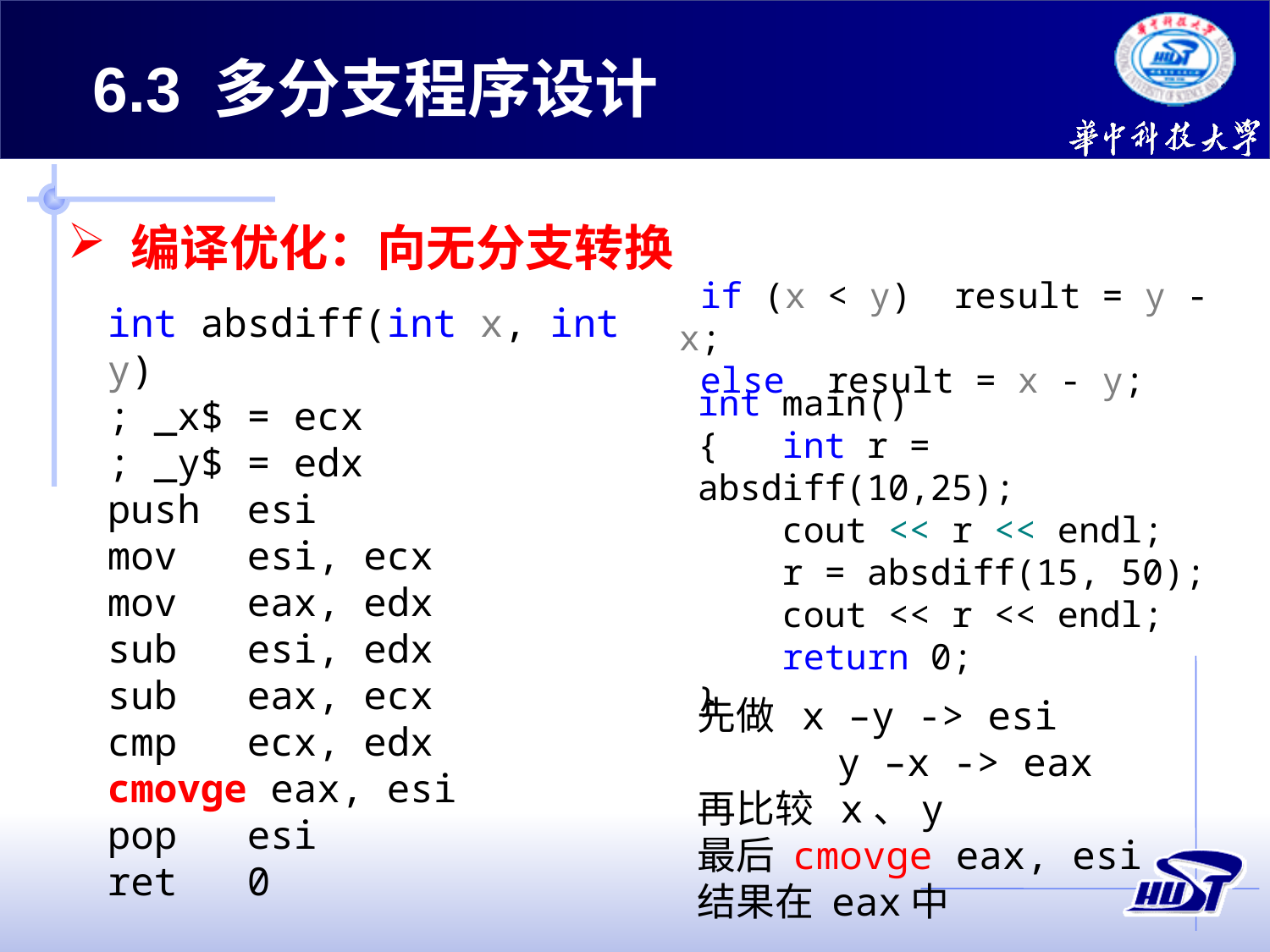

6.3 多分支程序设计
编译优化：向无分支转换

 if (x < y)  result = y - x;
 else  result = x - y;
int absdiff(int x, int y)
; _x$ = ecx
; _y$ = edx
push  esi
mov   esi, ecx
mov   eax, edx
sub   esi, edx
sub   eax, ecx
cmp   ecx, edx
cmovge eax, esi
pop   esi
ret   0
int main()
{   int r = absdiff(10,25);
    cout << r << endl;
    r = absdiff(15, 50);
    cout << r << endl;
    return 0;
}
先做  x –y -> esi
      y –x -> eax
再比较  x、y
最后 cmovge eax, esi
结果在 eax中